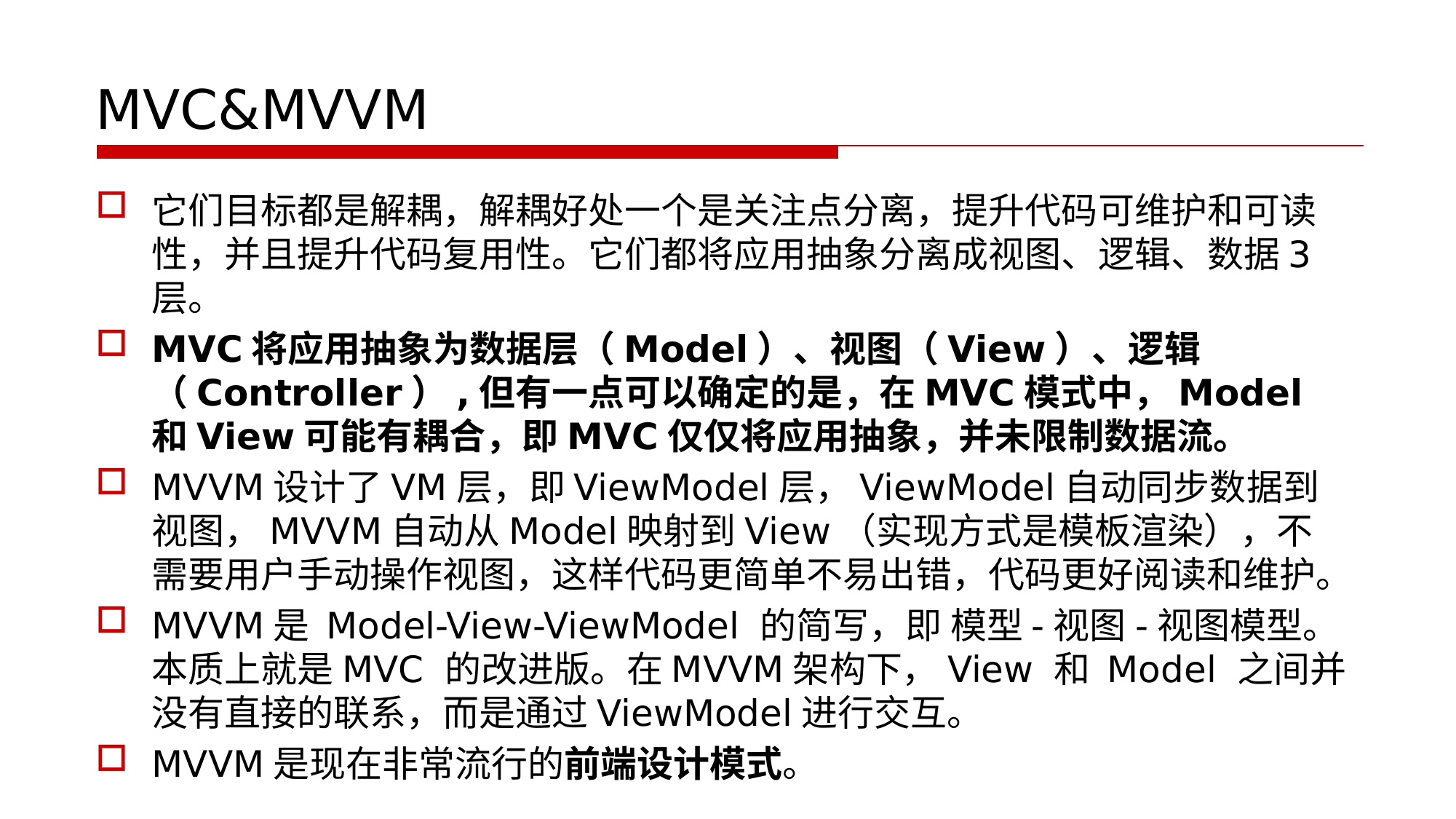

# MVC&MVVM
它们目标都是解耦，解耦好处一个是关注点分离，提升代码可维护和可读性，并且提升代码复用性。它们都将应用抽象分离成视图、逻辑、数据3层。
MVC将应用抽象为数据层（Model）、视图（View）、逻辑（Controller）,但有一点可以确定的是，在MVC模式中，Model和View可能有耦合，即MVC仅仅将应用抽象，并未限制数据流。
MVVM设计了VM层，即ViewModel层，ViewModel自动同步数据到视图，MVVM自动从Model映射到View（实现方式是模板渲染），不需要用户手动操作视图，这样代码更简单不易出错，代码更好阅读和维护。
MVVM是 Model-View-ViewModel 的简写，即 模型-视图-视图模型。本质上就是MVC 的改进版。在MVVM架构下，View 和 Model 之间并没有直接的联系，而是通过ViewModel进行交互。
MVVM是现在非常流行的前端设计模式。